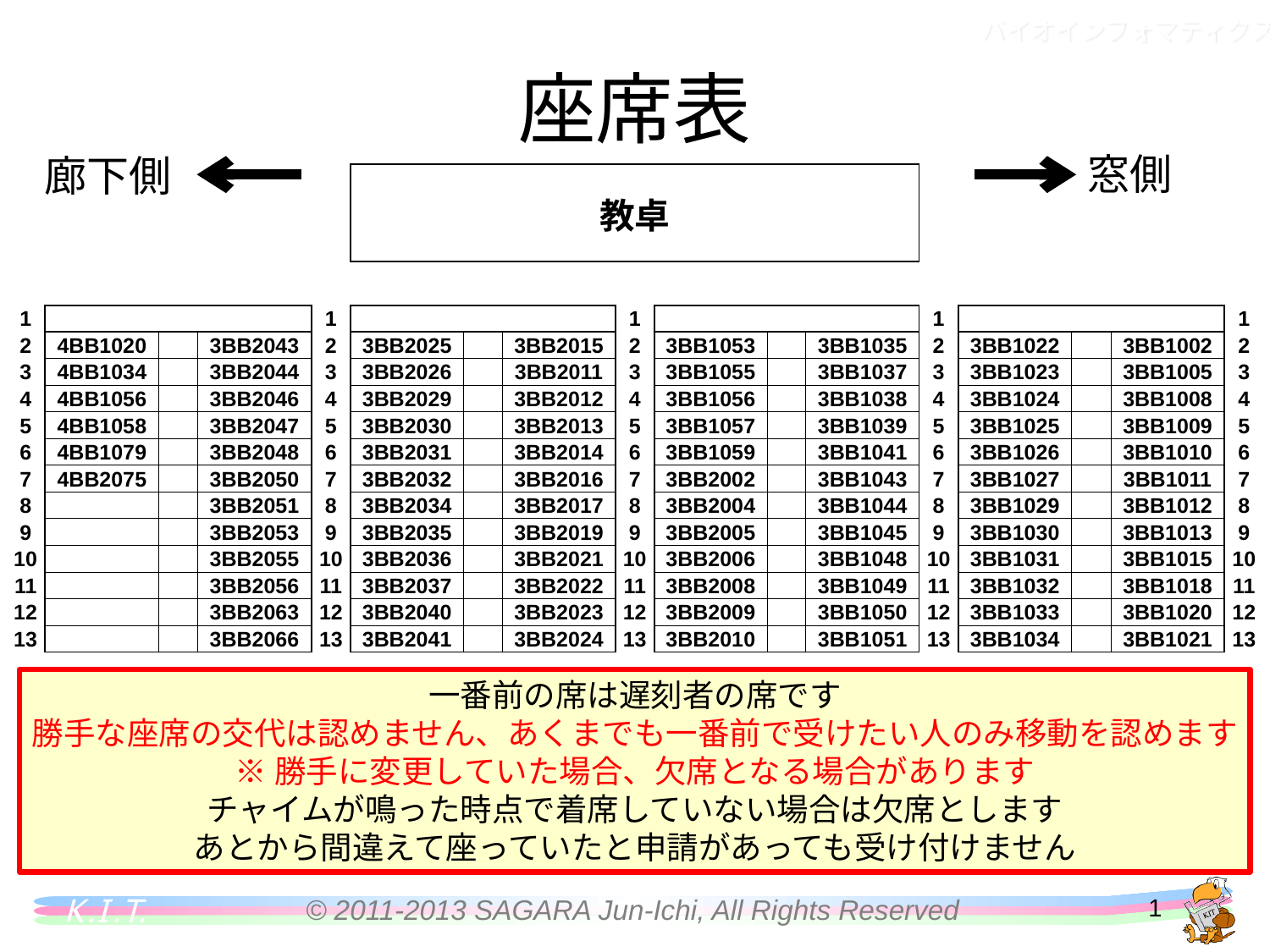

# 座席表
窓側
廊下側
|  |  |  |  |  | 教卓 |  |  |  |  |  |  |  |  |  |  |  |
| --- | --- | --- | --- | --- | --- | --- | --- | --- | --- | --- | --- | --- | --- | --- | --- | --- |
|  |  |  |  |  |  |  |  |  |  |  |  |  |  |  |  |  |
|  |  |  |  |  |  |  |  |  |  |  |  |  |  |  |  |  |
|  |  |  |  |  |  |  |  |  |  |  |  |  |  |  |  |  |
| 1 |  |  |  | 1 |  |  |  | 1 |  |  |  | 1 |  |  |  | 1 |
| 2 | 4BB1020 |  | 3BB2043 | 2 | 3BB2025 |  | 3BB2015 | 2 | 3BB1053 |  | 3BB1035 | 2 | 3BB1022 |  | 3BB1002 | 2 |
| 3 | 4BB1034 |  | 3BB2044 | 3 | 3BB2026 |  | 3BB2011 | 3 | 3BB1055 |  | 3BB1037 | 3 | 3BB1023 |  | 3BB1005 | 3 |
| 4 | 4BB1056 |  | 3BB2046 | 4 | 3BB2029 |  | 3BB2012 | 4 | 3BB1056 |  | 3BB1038 | 4 | 3BB1024 |  | 3BB1008 | 4 |
| 5 | 4BB1058 |  | 3BB2047 | 5 | 3BB2030 |  | 3BB2013 | 5 | 3BB1057 |  | 3BB1039 | 5 | 3BB1025 |  | 3BB1009 | 5 |
| 6 | 4BB1079 |  | 3BB2048 | 6 | 3BB2031 |  | 3BB2014 | 6 | 3BB1059 |  | 3BB1041 | 6 | 3BB1026 |  | 3BB1010 | 6 |
| 7 | 4BB2075 |  | 3BB2050 | 7 | 3BB2032 |  | 3BB2016 | 7 | 3BB2002 |  | 3BB1043 | 7 | 3BB1027 |  | 3BB1011 | 7 |
| 8 |  |  | 3BB2051 | 8 | 3BB2034 |  | 3BB2017 | 8 | 3BB2004 |  | 3BB1044 | 8 | 3BB1029 |  | 3BB1012 | 8 |
| 9 |  |  | 3BB2053 | 9 | 3BB2035 |  | 3BB2019 | 9 | 3BB2005 |  | 3BB1045 | 9 | 3BB1030 |  | 3BB1013 | 9 |
| 10 |  |  | 3BB2055 | 10 | 3BB2036 |  | 3BB2021 | 10 | 3BB2006 |  | 3BB1048 | 10 | 3BB1031 |  | 3BB1015 | 10 |
| 11 |  |  | 3BB2056 | 11 | 3BB2037 |  | 3BB2022 | 11 | 3BB2008 |  | 3BB1049 | 11 | 3BB1032 |  | 3BB1018 | 11 |
| 12 |  |  | 3BB2063 | 12 | 3BB2040 |  | 3BB2023 | 12 | 3BB2009 |  | 3BB1050 | 12 | 3BB1033 |  | 3BB1020 | 12 |
| 13 |  |  | 3BB2066 | 13 | 3BB2041 |  | 3BB2024 | 13 | 3BB2010 |  | 3BB1051 | 13 | 3BB1034 |  | 3BB1021 | 13 |
一番前の席は遅刻者の席です
勝手な座席の交代は認めません、あくまでも一番前で受けたい人のみ移動を認めます
※勝手に変更していた場合、欠席となる場合があります
チャイムが鳴った時点で着席していない場合は欠席とします
あとから間違えて座っていたと申請があっても受け付けません
© 2011-2013 SAGARA Jun-Ichi, All Rights Reserved
1